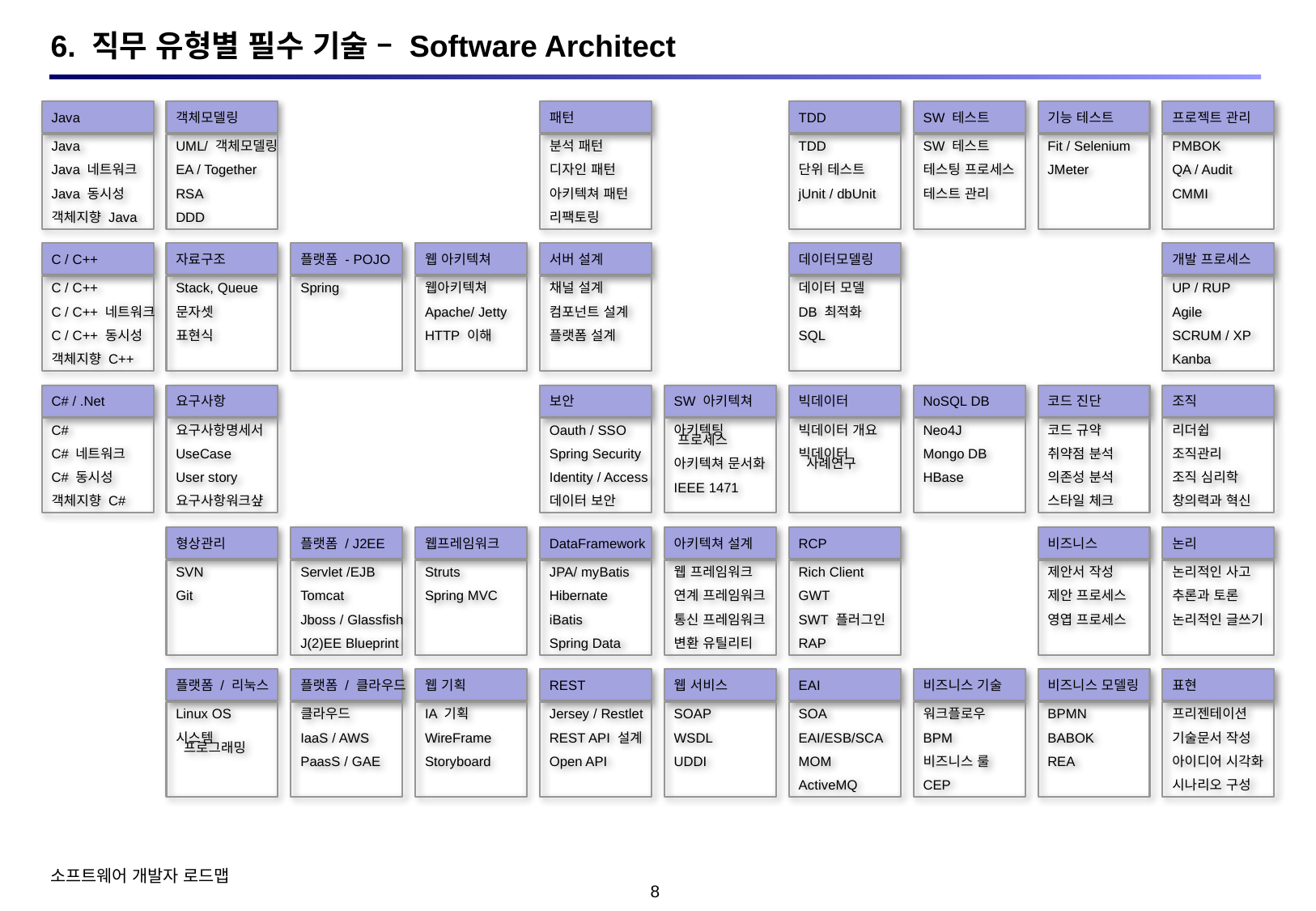

# 6. 직무 유형별 필수 기술 – Software Architect
Java
Java
Java 네트워크
Java 동시성
객체지향 Java
객체모델링
UML/ 객체모델링
EA / Together
RSA
DDD
패턴
분석 패턴
디자인 패턴
아키텍쳐 패턴
리팩토링
TDD
TDD
단위 테스트
jUnit / dbUnit
SW 테스트
SW 테스트
테스팅 프로세스
테스트 관리
기능 테스트
Fit / Selenium
JMeter
프로젝트 관리
PMBOK
QA / Audit
CMMI
C / C++
C / C++
C / C++ 네트워크
C / C++ 동시성
객체지향 C++
자료구조
Stack, Queue
문자셋
표현식

플랫폼 - POJO
Spring

웹 아키텍쳐
웹아키텍쳐
Apache/ Jetty
HTTP 이해
서버 설계
채널 설계
컴포넌트 설계
플랫폼 설계
데이터모델링
데이터 모델
DB 최적화
SQL
개발 프로세스
UP / RUP
Agile
SCRUM / XP
Kanba
C# / .Net
C#
C# 네트워크
C# 동시성
객체지향 C#
요구사항
요구사항명세서
UseCase
User story
요구사항워크샾
보안
Oauth / SSO
Spring Security
Identity / Access
데이터 보안
SW 아키텍쳐
아키텍팅
 프로세스
아키텍쳐 문서화
IEEE 1471
빅데이터
빅데이터 개요
빅데이터
  사례연구
NoSQL DB
Neo4J
Mongo DB
HBase
코드 진단
코드 규약
취약점 분석
의존성 분석
스타일 체크
조직
리더쉽
조직관리
조직 심리학
창의력과 혁신
형상관리
SVN
Git
플랫폼 / J2EE
Servlet /EJB
Tomcat
Jboss / Glassfish
J(2)EE Blueprint
웹프레임워크
Struts
Spring MVC
DataFramework
JPA/ myBatis
Hibernate
iBatis
Spring Data
아키텍쳐 설계
웹 프레임워크
연계 프레임워크
통신 프레임워크
변환 유틸리티
RCP
Rich Client
GWT
SWT 플러그인
RAP
비즈니스
제안서 작성
제안 프로세스
영엽 프로세스
논리
논리적인 사고
추론과 토론
논리적인 글쓰기

플랫폼 / 리눅스
Linux OS
시스템
  프로그래밍
플랫폼 / 클라우드
클라우드
IaaS / AWS
PaasS / GAE
웹 기획
IA 기획
WireFrame
Storyboard
REST
Jersey / Restlet
REST API 설계
Open API
웹 서비스
SOAP
WSDL
UDDI
EAI
SOA
EAI/ESB/SCA
MOM
ActiveMQ
비즈니스 기술
워크플로우
BPM
비즈니스 룰
CEP
비즈니스 모델링
BPMN
BABOK
REA
표현
프리젠테이션
기술문서 작성
아이디어 시각화
시나리오 구성